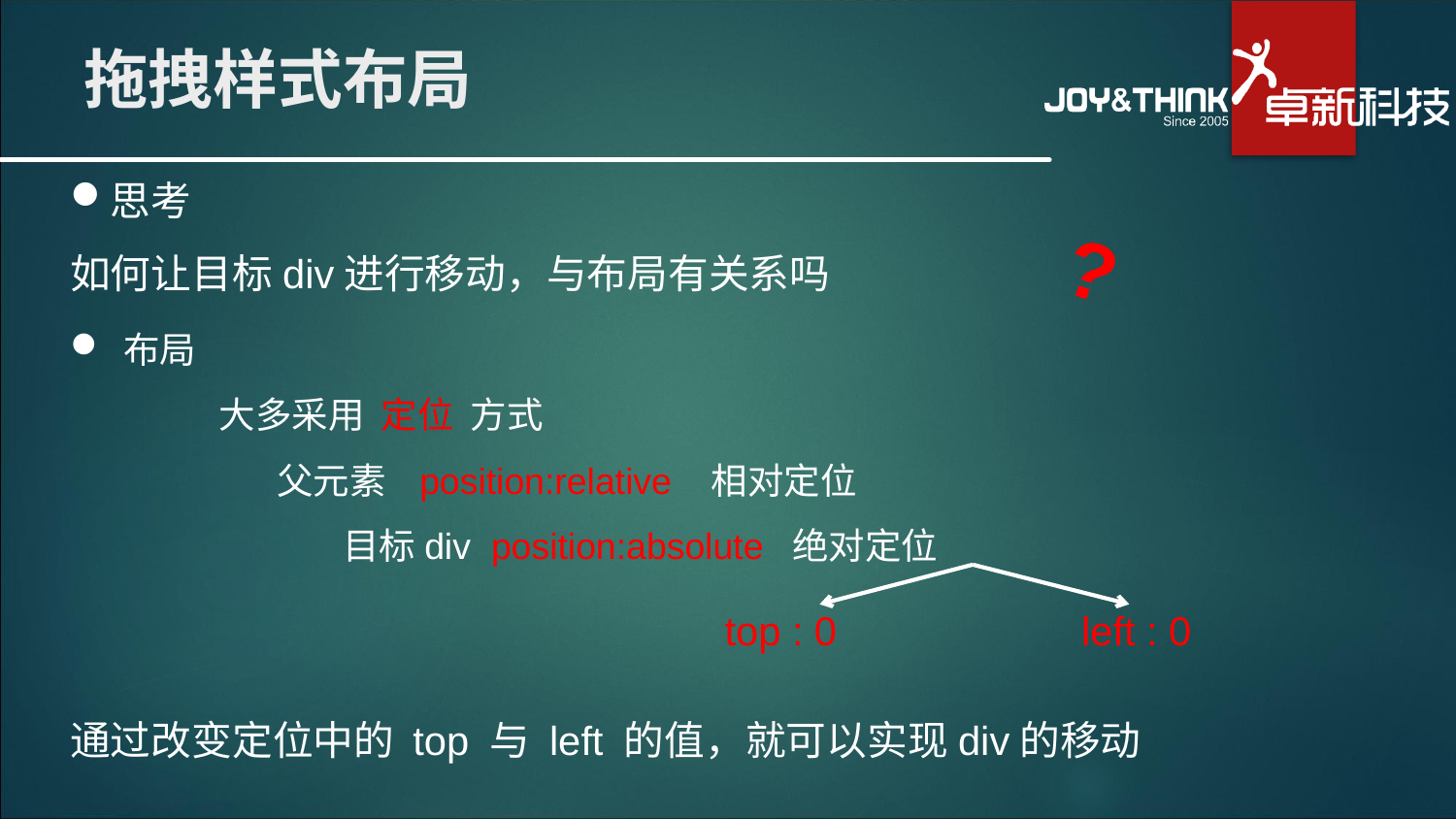

# 拖拽样式布局
思考
如何让目标div进行移动，与布局有关系吗
?
 布局
                 大多采用  定位  方式
                        父元素   position:relative   相对定位
                                目标div  position:absolute  绝对定位
top : 0
left : 0
通过改变定位中的 top 与 left 的值，就可以实现div的移动